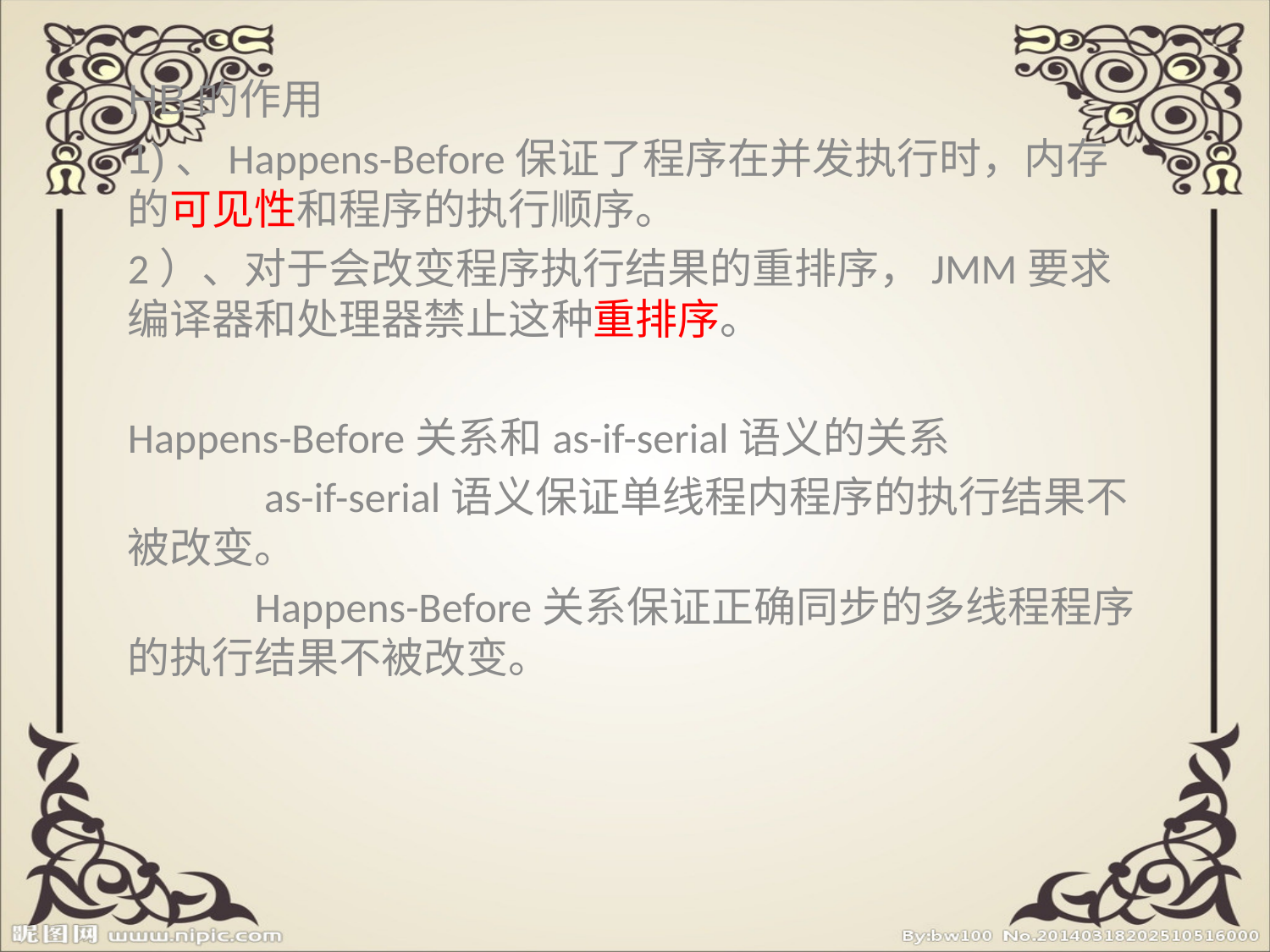

HB的作用
1)、Happens-Before保证了程序在并发执行时，内存的可见性和程序的执行顺序。
2）、对于会改变程序执行结果的重排序，JMM要求编译器和处理器禁止这种重排序。

Happens-Before关系和as-if-serial语义的关系
	 as-if-serial语义保证单线程内程序的执行结果不被改变。
	Happens-Before关系保证正确同步的多线程程序的执行结果不被改变。